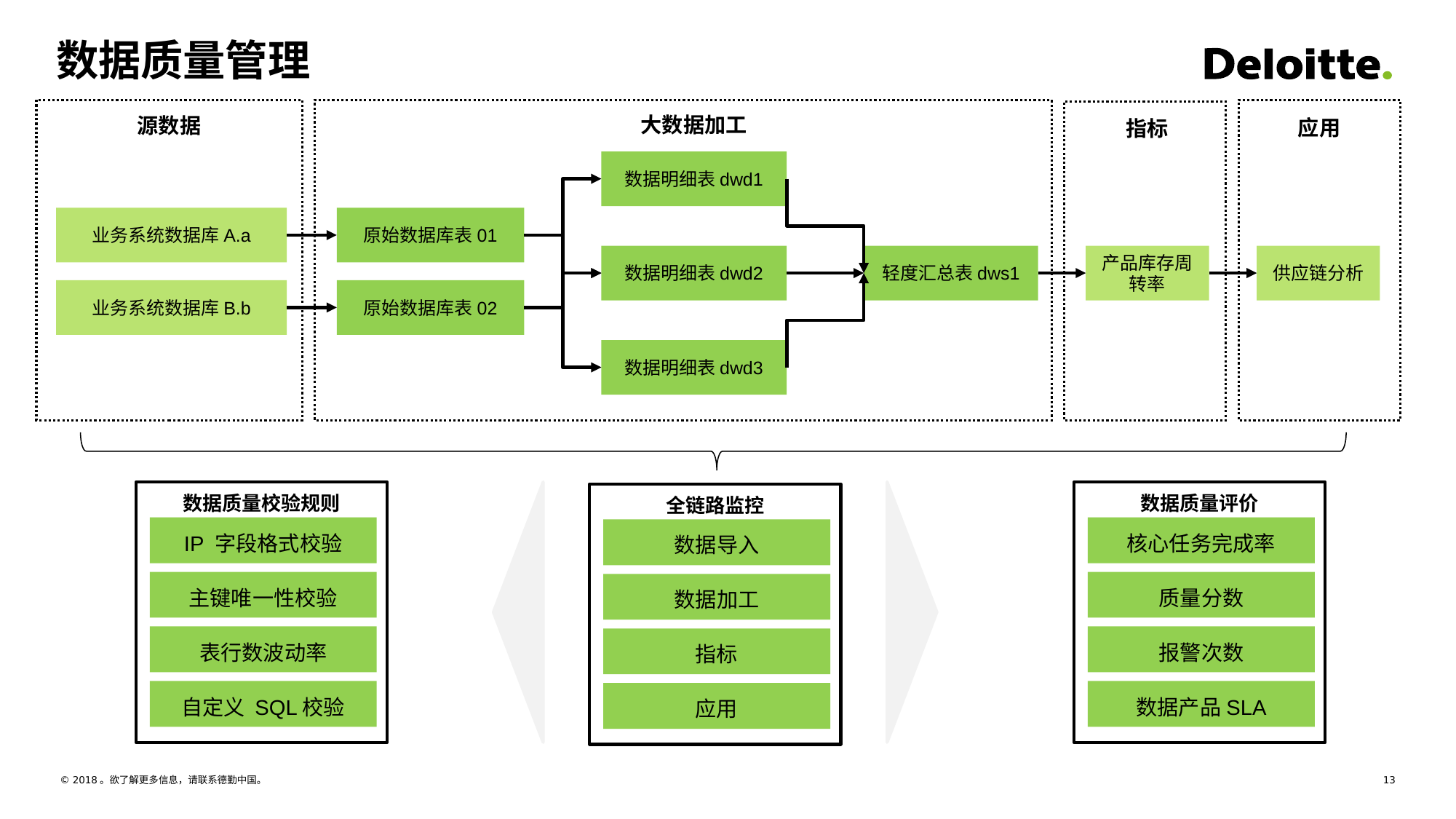

# 数据质量管理

大数据加工
源数据
应用
指标
数据明细表dwd1
原始数据库表01
业务系统数据库A.a
轻度汇总表dws1
产品库存周转率
供应链分析
数据明细表dwd2
原始数据库表02
业务系统数据库B.b
数据明细表dwd3
数据质量校验规则
数据质量评价
全链路监控
IP 字段格式校验
核心任务完成率
数据导入
主键唯一性校验
质量分数
数据加工

表行数波动率
报警次数
指标
自定义 SQL校验
数据产品SLA
应用